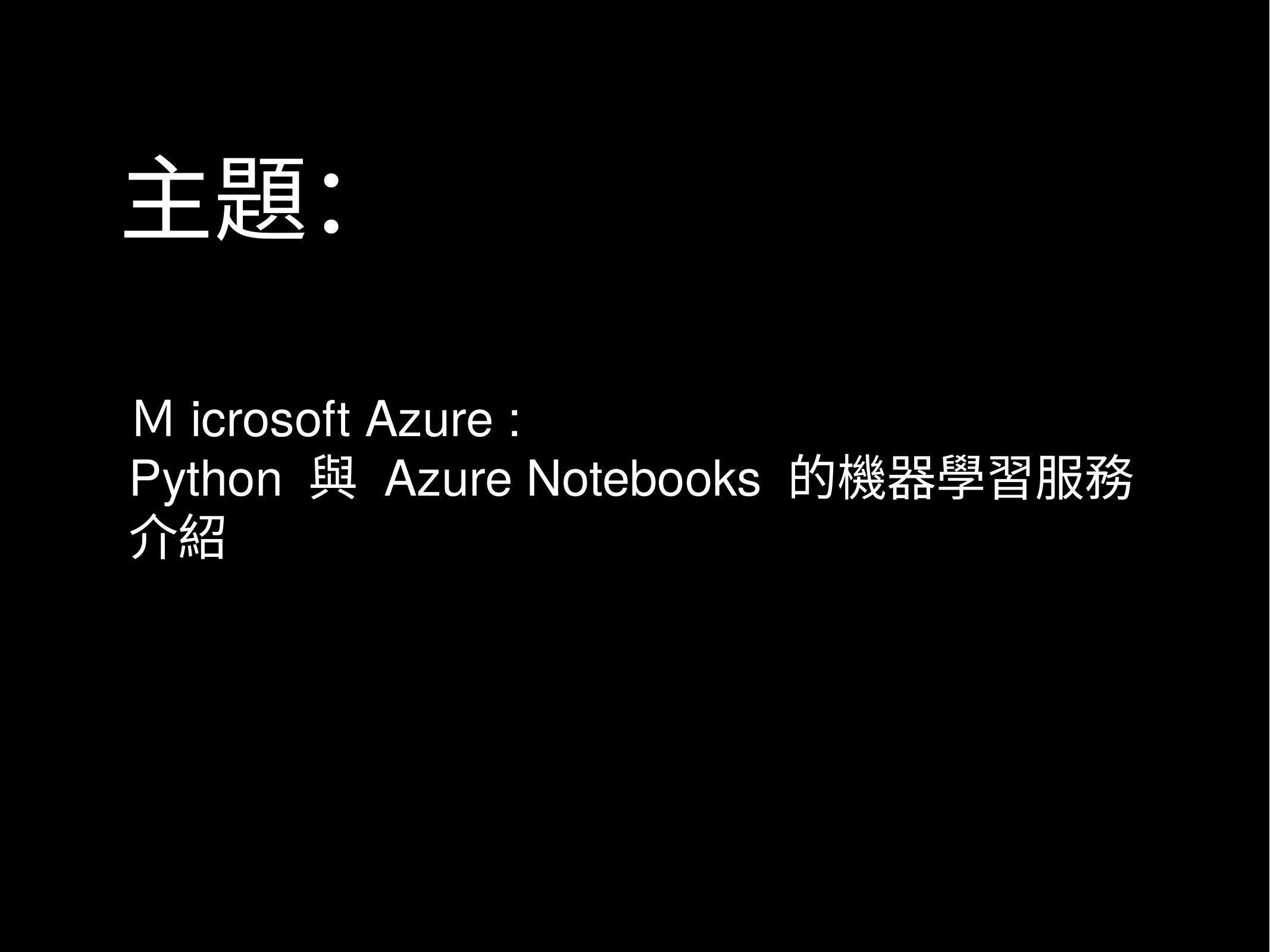

主題：
# Ｍicrosoft Azure :
Python 與 Azure Notebooks 的機器學習服務介紹